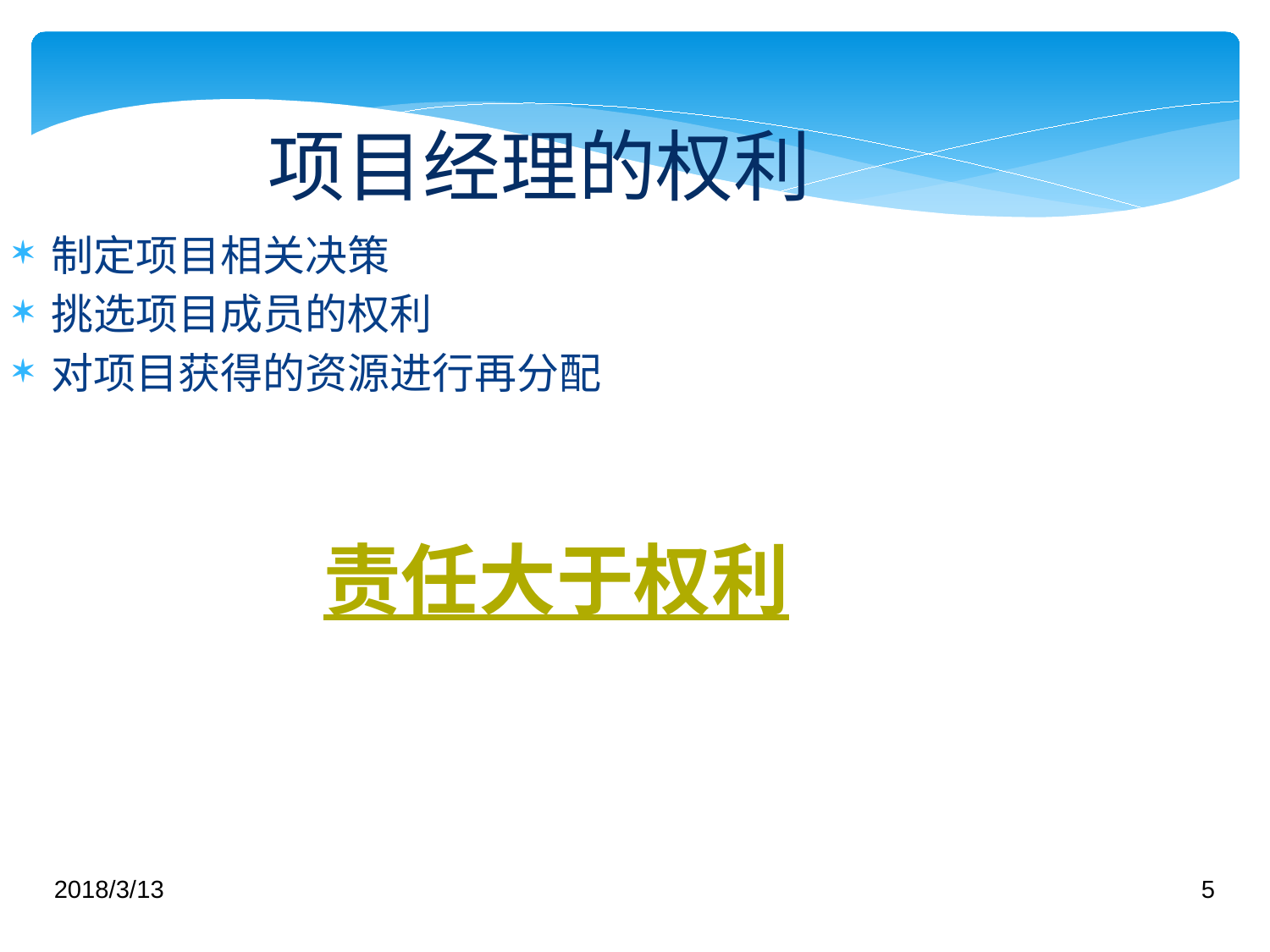

项目经理的权利
制定项目相关决策
挑选项目成员的权利
对项目获得的资源进行再分配

　　　　责任大于权利
2018/3/13
5